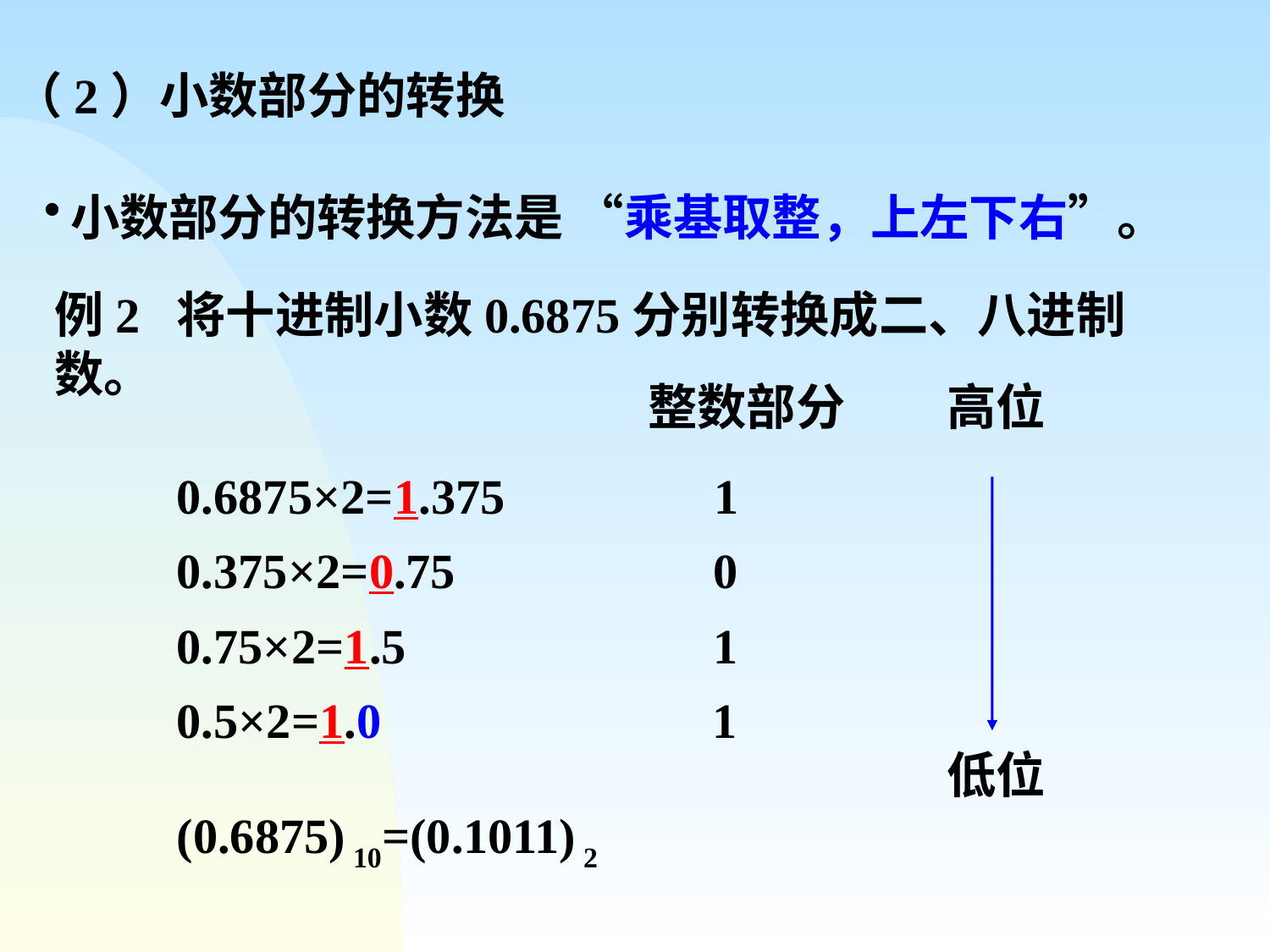

（2）小数部分的转换
小数部分的转换方法是 “乘基取整，上左下右”。
例2  将十进制小数0.6875分别转换成二、八进制数。
整数部分
高位

低位
0.6875×2=1.375                 1
0.375×2=0.75                     0
0.75×2=1.5                         1
0.5×2=1.0                           1
(0.6875) 10=(0.1011) 2
20